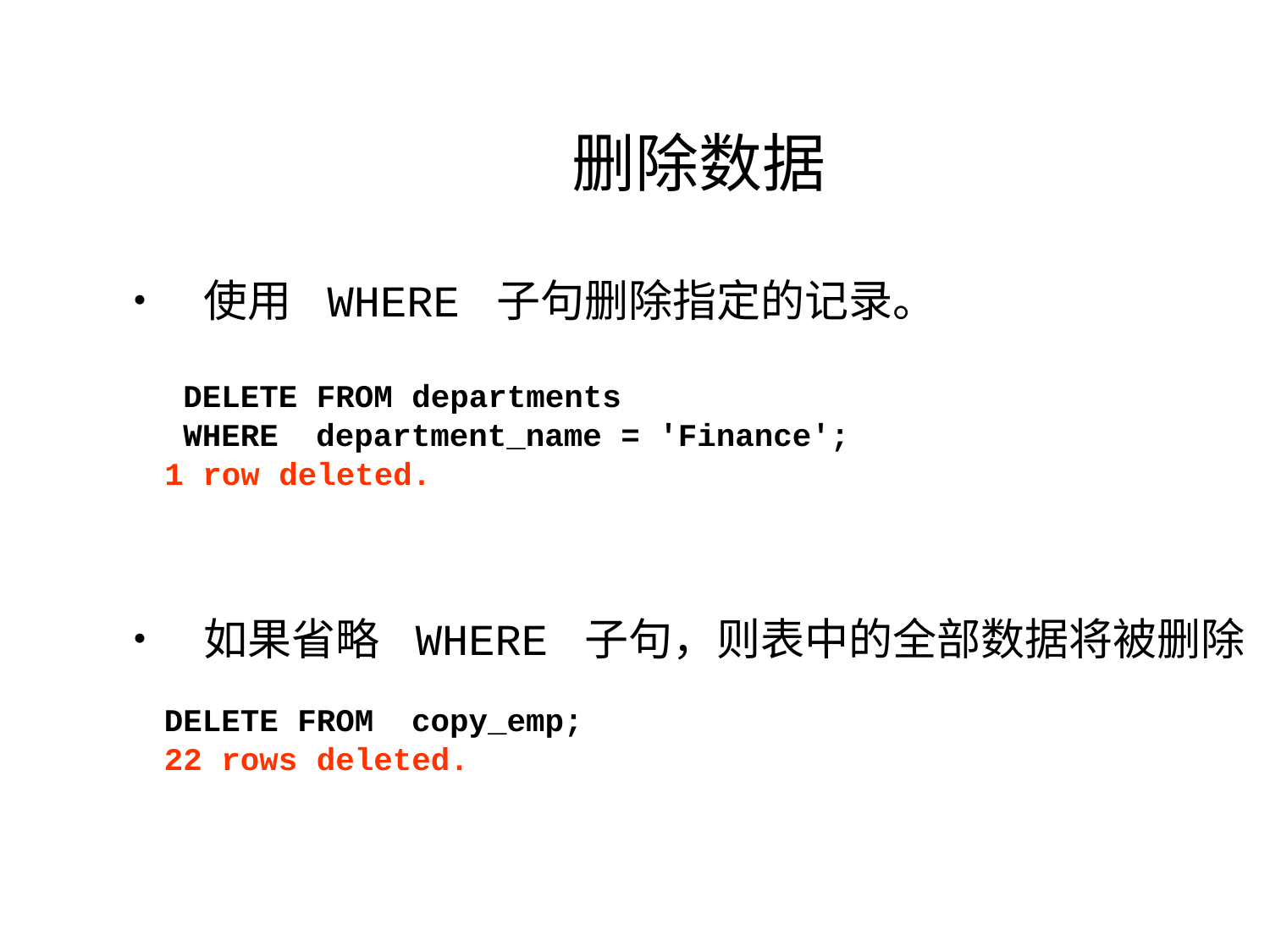

删除数据
• 使用 WHERE 子句删除指定的记录。
DELETE FROM departments
WHERE department_name = 'Finance';
1 row deleted.
• 如果省略 WHERE 子句，则表中的全部数据将被删除
DELETE FROM copy_emp;
22 rows deleted.